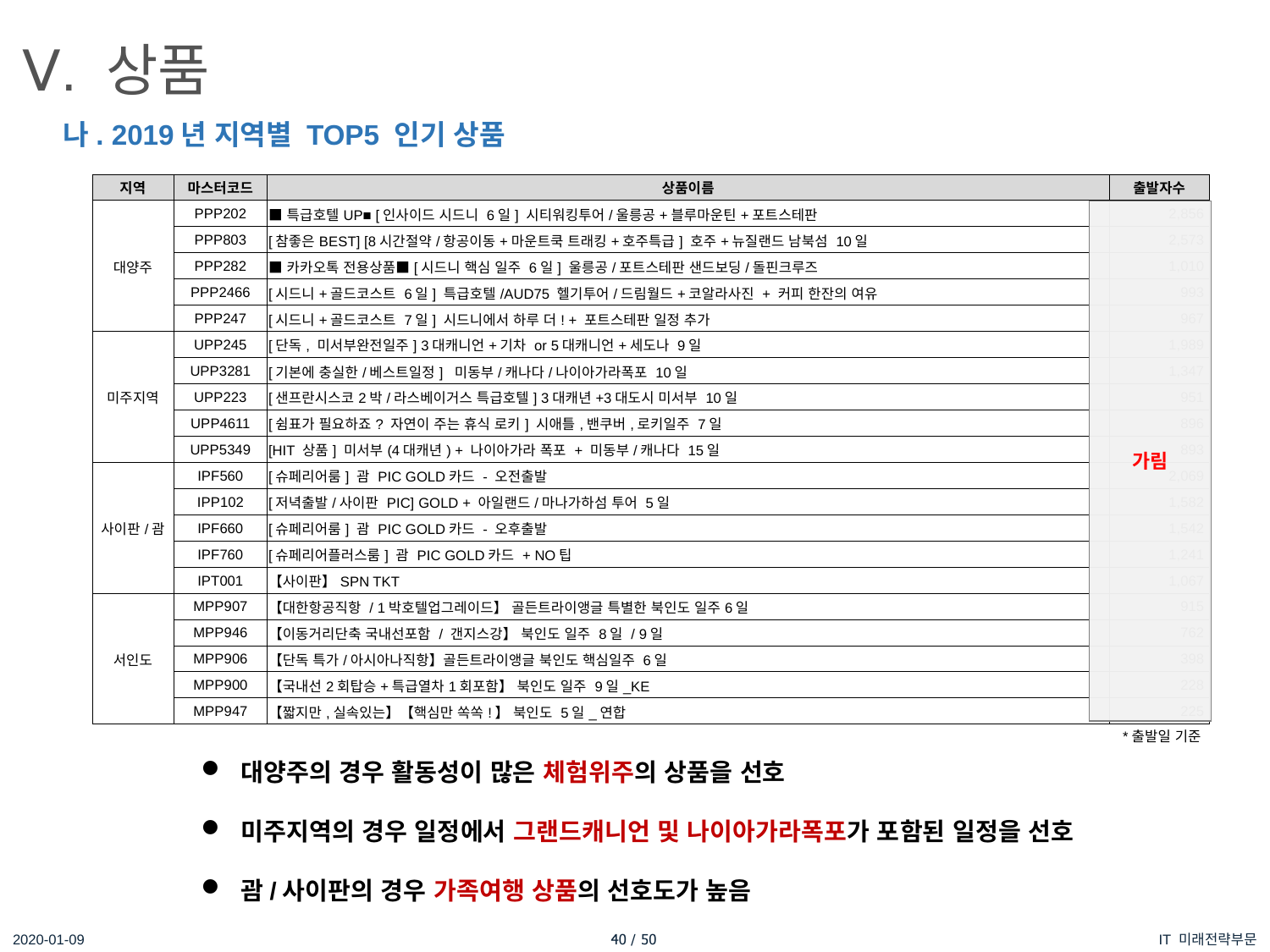

Ⅴ. 상품
나. 2019년 지역별 TOP5 인기 상품
| 지역 | 마스터코드 | 상품이름 | 출발자수 |
| --- | --- | --- | --- |
| 대양주 | PPP202 | ■특급호텔UP■ [인사이드 시드니 6일] 시티워킹투어/울릉공+블루마운틴+포트스테판 | 2,856 |
|  | PPP803 | [참좋은BEST] [8시간절약/항공이동+마운트쿡 트래킹+호주특급] 호주+뉴질랜드 남북섬 10일 | 2,573 |
|  | PPP282 | ■카카오톡 전용상품■[시드니 핵심 일주 6일] 울릉공/포트스테판 샌드보딩/돌핀크루즈 | 1,010 |
|  | PPP2466 | [시드니+골드코스트 6일] 특급호텔/AUD75 헬기투어/드림월드+코알라사진 + 커피 한잔의 여유 | 993 |
|  | PPP247 | [시드니+골드코스트 7일] 시드니에서 하루 더! + 포트스테판 일정 추가 | 967 |
| 미주지역 | UPP245 | [단독, 미서부완전일주] 3대캐니언+기차 or 5대캐니언+세도나 9일 | 1,989 |
|  | UPP3281 | [기본에 충실한/베스트일정] 미동부/캐나다/나이아가라폭포 10일 | 1,347 |
|  | UPP223 | [샌프란시스코2박/라스베이거스 특급호텔] 3대캐년+3대도시 미서부 10일 | 951 |
|  | UPP4611 | [쉼표가 필요하죠? 자연이 주는 휴식 로키] 시애틀,밴쿠버,로키일주 7일 | 896 |
|  | UPP5349 | [HIT 상품] 미서부(4대캐년) + 나이아가라 폭포 + 미동부/캐나다 15일 | 893 |
| 사이판/괌 | IPF560 | [슈페리어룸] 괌 PIC GOLD카드 - 오전출발 | 2,069 |
|  | IPP102 | [저녁출발/사이판 PIC] GOLD + 아일랜드/마나가하섬 투어 5일 | 1,582 |
|  | IPF660 | [슈페리어룸] 괌 PIC GOLD카드 - 오후출발 | 1,542 |
|  | IPF760 | [슈페리어플러스룸] 괌 PIC GOLD카드 + NO팁 | 1,241 |
|  | IPT001 | 【사이판】SPN TKT | 1,067 |
| 서인도 | MPP907 | 【대한항공직항 / 1박호텔업그레이드】 골든트라이앵글 특별한 북인도 일주6일 | 915 |
|  | MPP946 | 【이동거리단축 국내선포함 / 갠지스강】 북인도 일주 8일 / 9일 | 762 |
|  | MPP906 | 【단독 특가/아시아나직항】골든트라이앵글 북인도 핵심일주 6일 | 398 |
|  | MPP900 | 【국내선2회탑승+특급열차1회포함】 북인도 일주 9일\_KE | 228 |
|  | MPP947 | 【짧지만,실속있는】【핵심만 쏙쏙!】 북인도 5일\_연합 | 225 |
가림
대양주의 경우 활동성이 많은 체험위주의 상품을 선호
미주지역의 경우 일정에서 그랜드캐니언 및 나이아가라폭포가 포함된 일정을 선호
괌/사이판의 경우 가족여행 상품의 선호도가 높음

*출발일 기준
IT 미래전략부문
40 / 50
2020-01-09